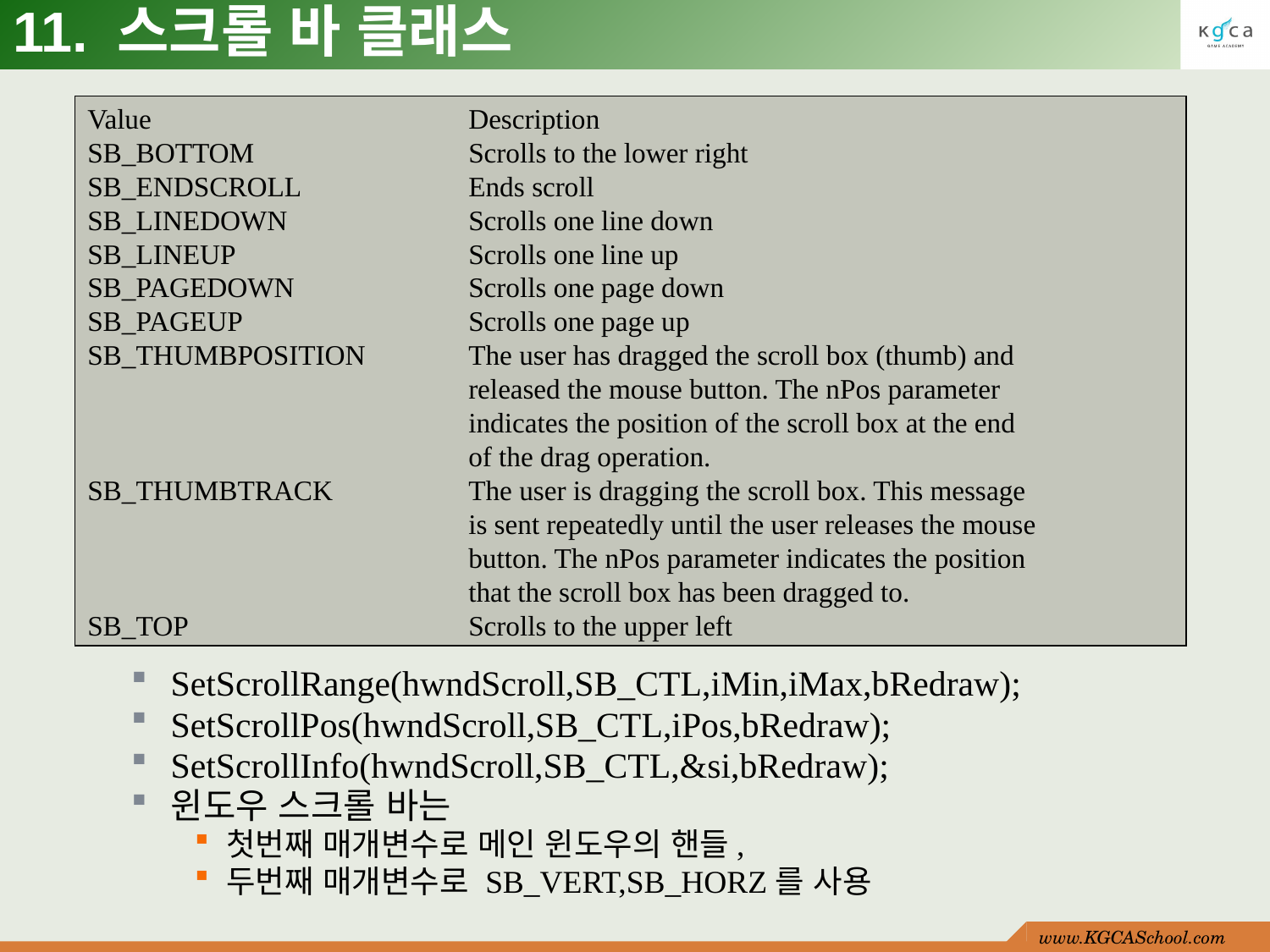

# 11. 스크롤 바 클래스
Value			Description
SB_BOTTOM		Scrolls to the lower right
SB_ENDSCROLL		Ends scroll
SB_LINEDOWN		Scrolls one line down
SB_LINEUP		Scrolls one line up
SB_PAGEDOWN		Scrolls one page down
SB_PAGEUP		Scrolls one page up
SB_THUMBPOSITION	The user has dragged the scroll box (thumb) and
			released the mouse button. The nPos parameter
			indicates the position of the scroll box at the end
			of the drag operation.
SB_THUMBTRACK		The user is dragging the scroll box. This message
			is sent repeatedly until the user releases the mouse
			button. The nPos parameter indicates the position
			that the scroll box has been dragged to.
SB_TOP			Scrolls to the upper left
SetScrollRange(hwndScroll,SB_CTL,iMin,iMax,bRedraw);
SetScrollPos(hwndScroll,SB_CTL,iPos,bRedraw);
SetScrollInfo(hwndScroll,SB_CTL,&si,bRedraw);
윈도우 스크롤 바는
첫번째 매개변수로 메인 윈도우의 핸들,
두번째 매개변수로 SB_VERT,SB_HORZ를 사용